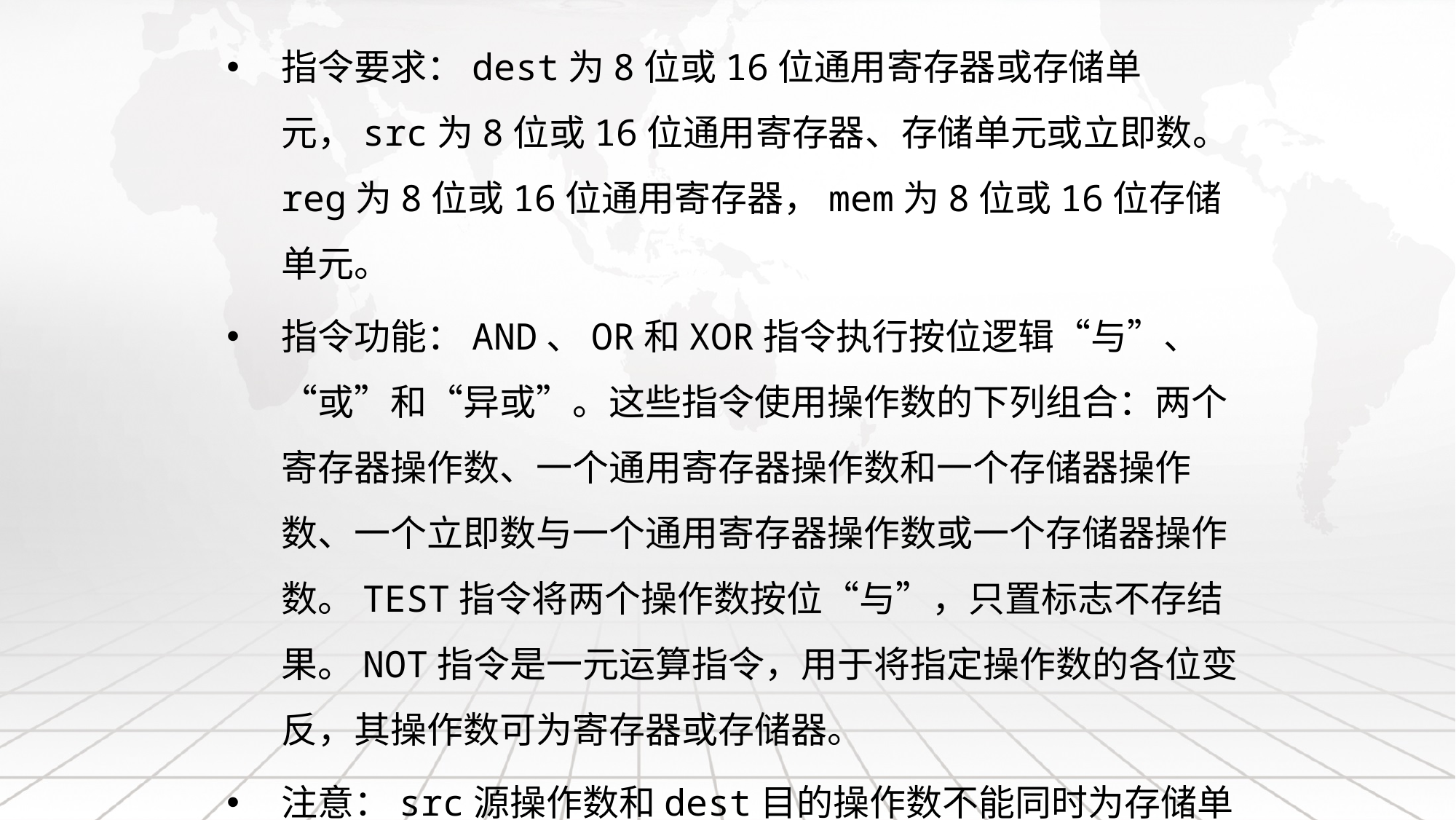

指令要求：dest为8位或16位通用寄存器或存储单元，src为8位或16位通用寄存器、存储单元或立即数。reg为8位或16位通用寄存器，mem为8位或16位存储单元。
指令功能：AND、OR和XOR指令执行按位逻辑“与”、“或”和“异或”。这些指令使用操作数的下列组合：两个寄存器操作数、一个通用寄存器操作数和一个存储器操作数、一个立即数与一个通用寄存器操作数或一个存储器操作数。TEST指令将两个操作数按位“与”，只置标志不存结果。NOT指令是一元运算指令，用于将指定操作数的各位变反，其操作数可为寄存器或存储器。
注意：src源操作数和dest目的操作数不能同时为存储单元，段寄存器不能进行逻辑运算。